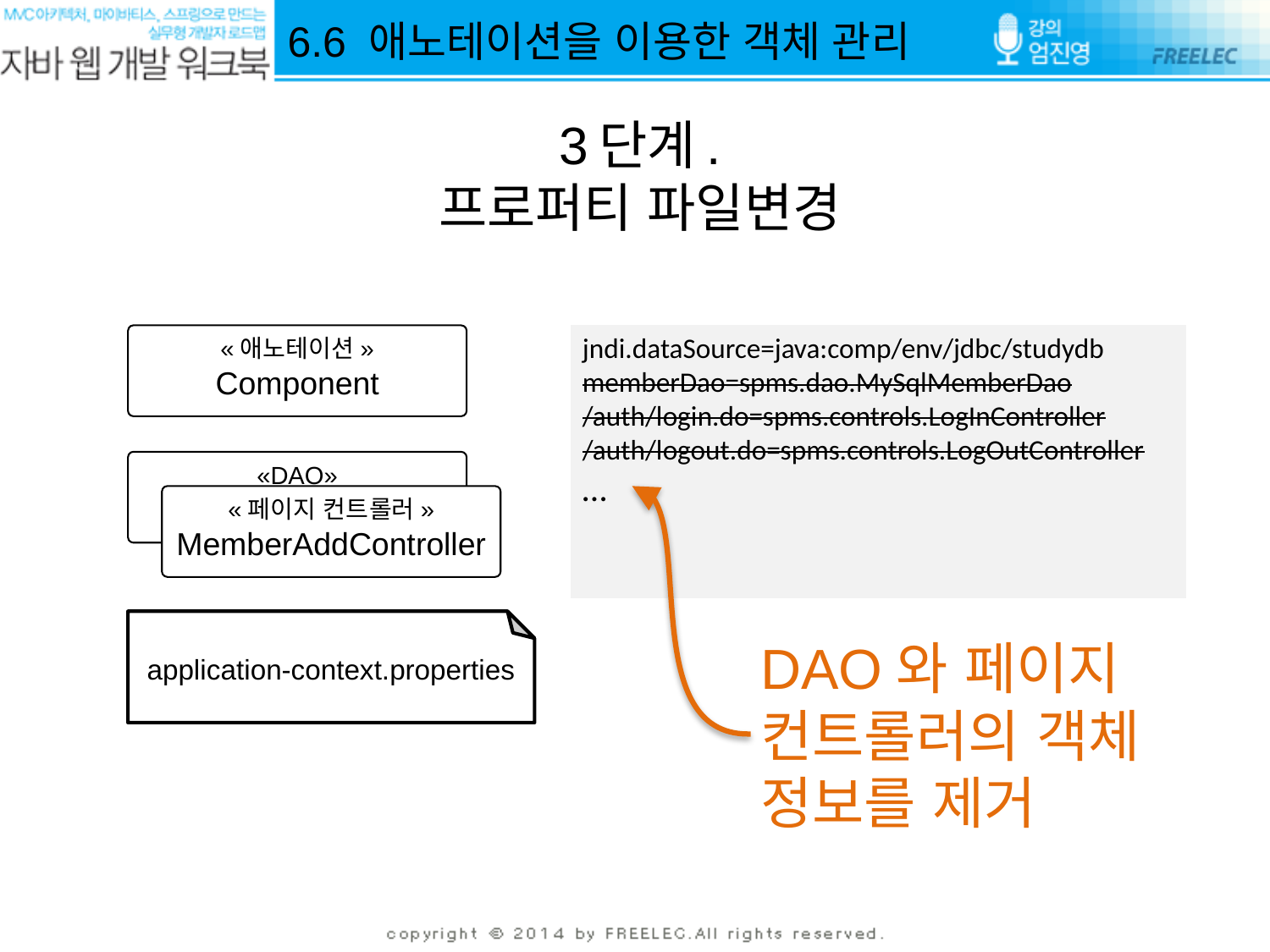

6.6 애노테이션을 이용한 객체 관리
3단계.
프로퍼티 파일변경
jndi.dataSource=java:comp/env/jdbc/studydb
memberDao=spms.dao.MySqlMemberDao
/auth/login.do=spms.controls.LogInController
/auth/logout.do=spms.controls.LogOutController
…

«애노테이션»
Component
«DAO»
MemberDao
«페이지 컨트롤러»
MemberAddController

application-context.properties
DAO와 페이지 컨트롤러의 객체 정보를 제거